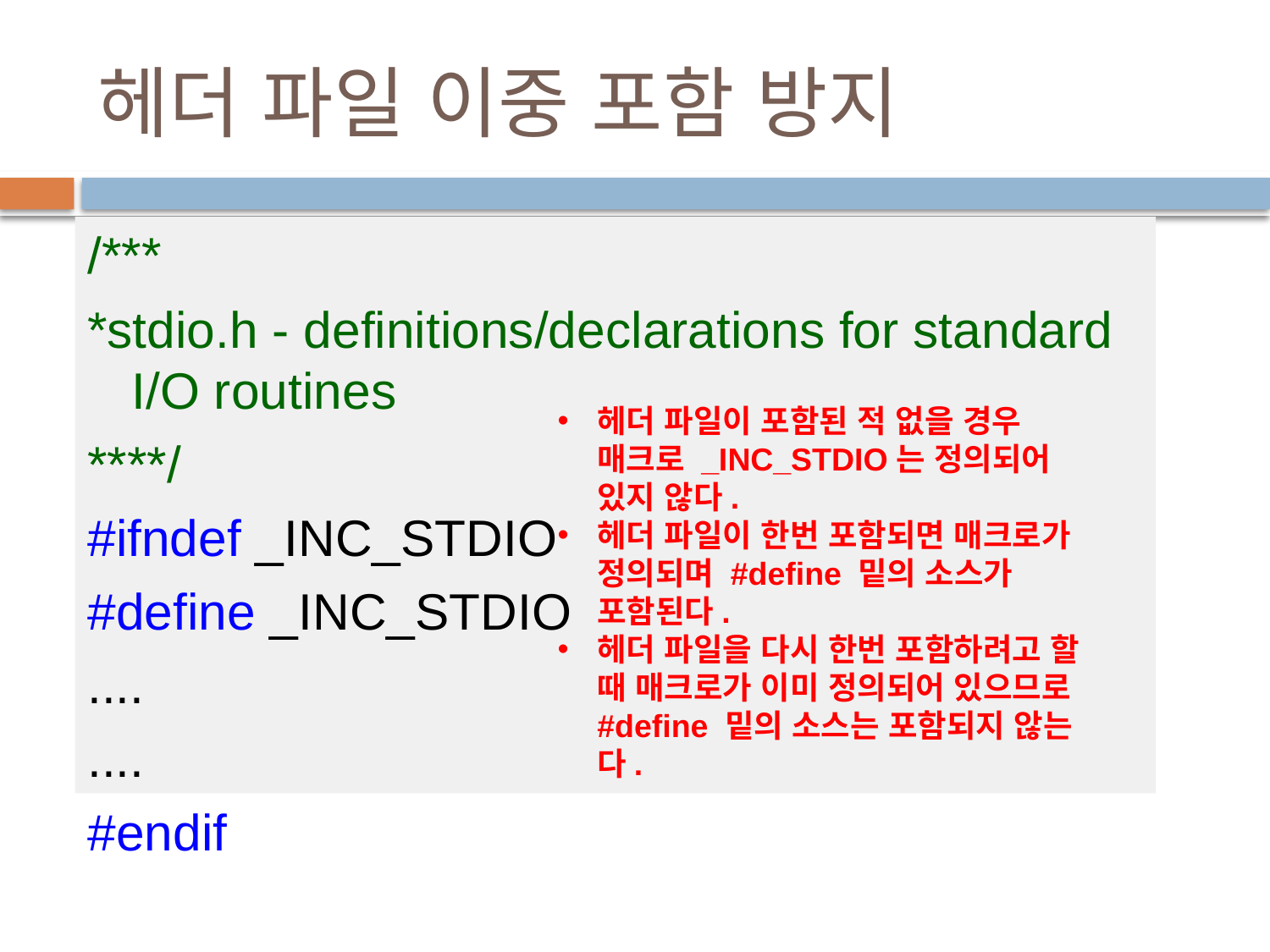

# 헤더 파일 이중 포함 방지
/***
*stdio.h - definitions/declarations for standard I/O routines
****/
#ifndef _INC_STDIO
#define _INC_STDIO
....
....
#endif
헤더 파일이 포함된 적 없을 경우 매크로 _INC_STDIO는 정의되어 있지 않다.
헤더 파일이 한번 포함되면 매크로가 정의되며 #define 밑의 소스가 포함된다.
헤더 파일을 다시 한번 포함하려고 할 때 매크로가 이미 정의되어 있으므로 #define 밑의 소스는 포함되지 않는다.